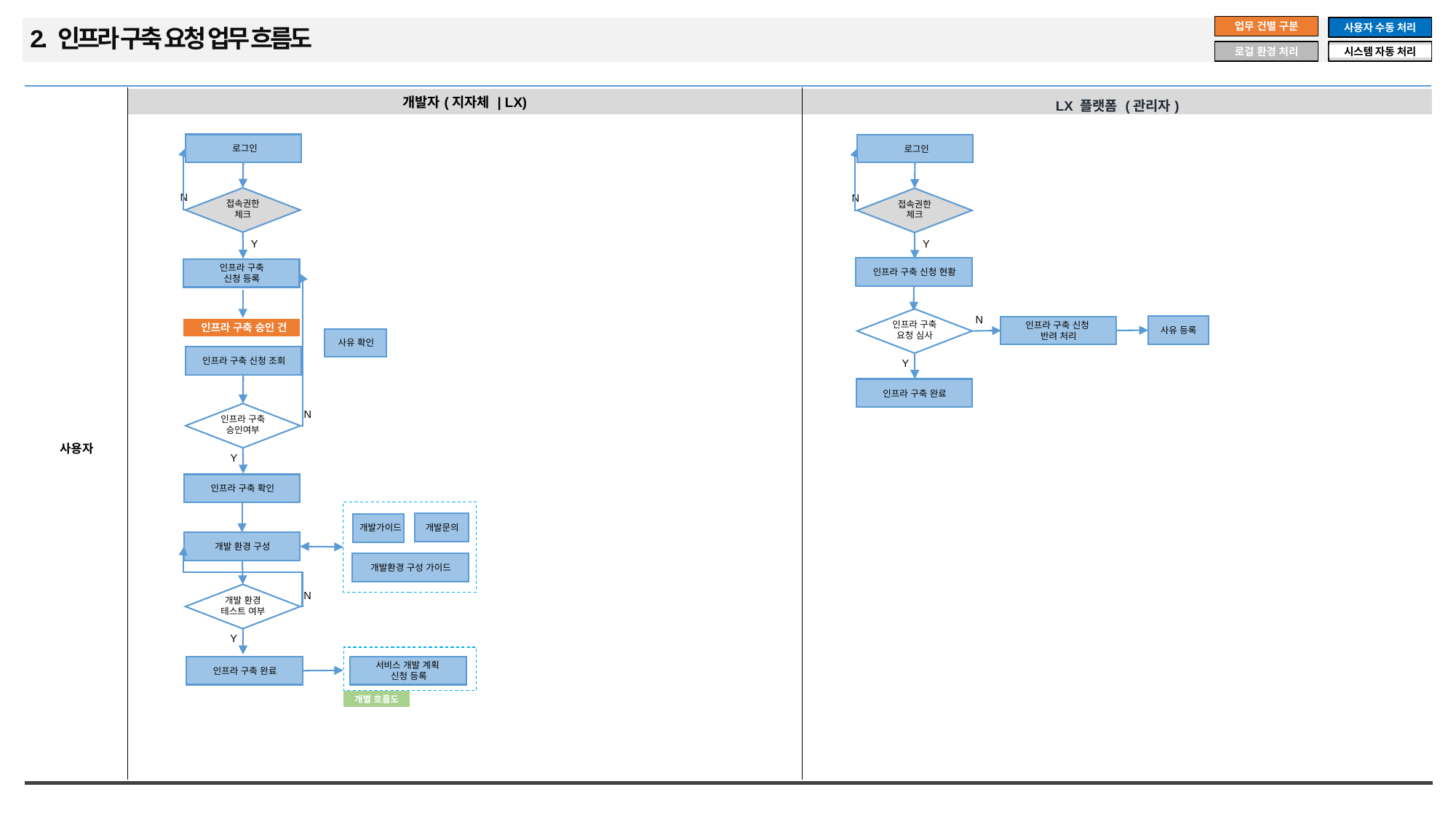

개발 신청 승인내역 조회

신규 개발 건

개발가이드
N

로컬 개발
환경 구축여부
테스트 검수 요청 내역 조회

로컬 개발 환경 구축

로컬 개발 환경 구축
Y
N

개별 흐름도
배포용
GIT정보

인프라정보
N

테스트 배포
처리중 여부
Y

인프라
구축 완료
여부
Y

업무 건별 구분

사용자 수동 처리
2. 인프라 구축 요청 업무 흐름도

로걸 환경 처리

시스템 자동 처리
|  | 개발자(지자체 | LX) | LX 플랫폼 (관리자) |
| --- | --- | --- |
| 사용자 |  |  |

로그인
로그인
N
N

접속권한
체크
접속권한
체크
Y
Y
인프라 구축
신청 등록

인프라 구축 신청 현황
N

인프라 구축
요청 심사
인프라 구축 신청
반려 처리

사유 등록

 인프라 구축 승인 건

사유 확인

인프라 구축 신청 조회
Y

인프라 구축 완료
N

인프라 구축
승인여부
Y

인프라 구축 확인

개발문의
개발가이드

개발 환경 구성

개발환경 구성 가이드
N

개발 환경
테스트 여부
Y

서비스 개발 계획
신청 등록

인프라 구축 완료

개별 흐름도